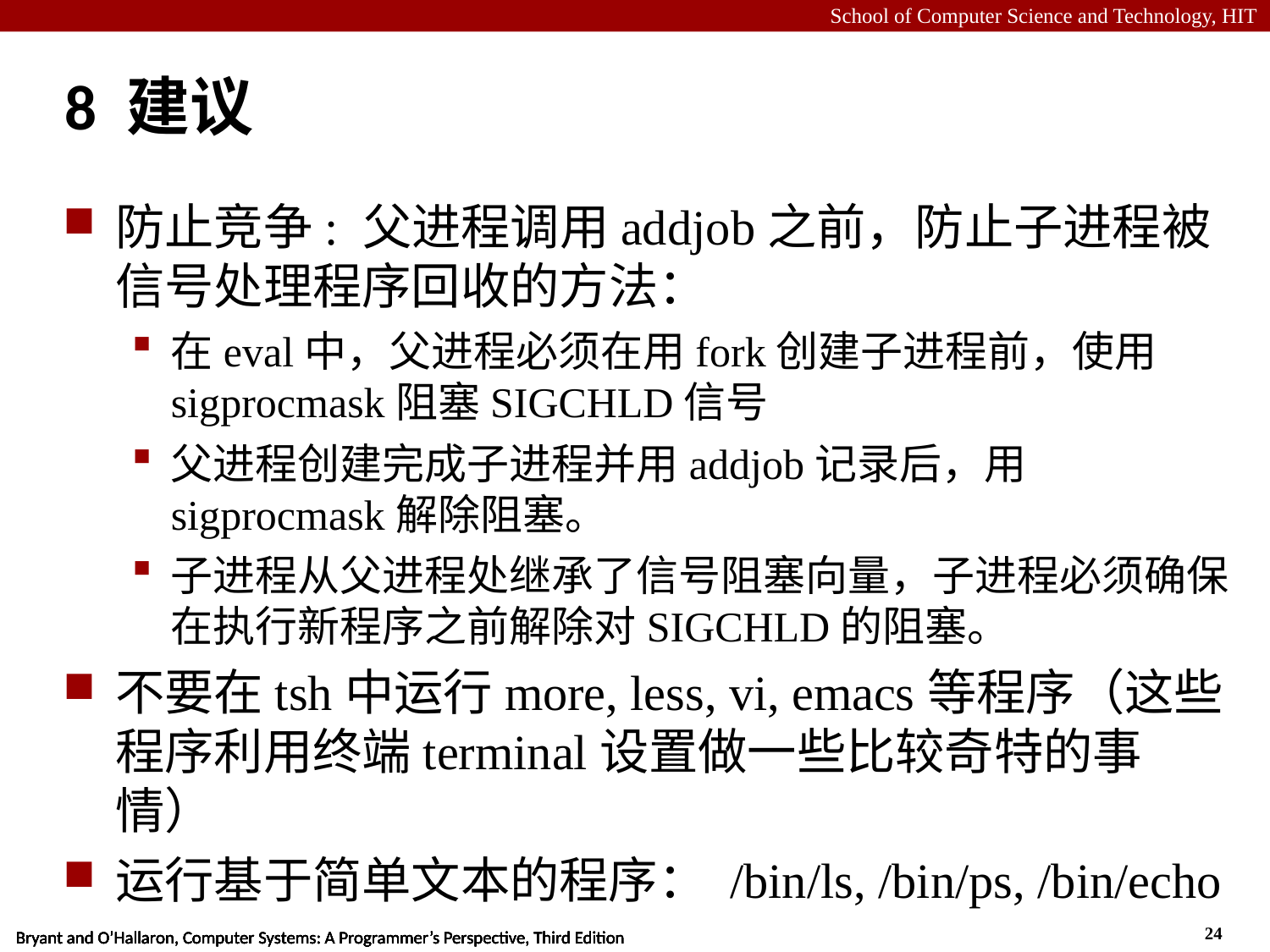

# 8 建议
防止竞争: 父进程调用addjob之前，防止子进程被信号处理程序回收的方法：
在eval中，父进程必须在用fork创建子进程前，使用sigprocmask阻塞SIGCHLD信号
父进程创建完成子进程并用addjob记录后，用sigprocmask解除阻塞。
子进程从父进程处继承了信号阻塞向量，子进程必须确保在执行新程序之前解除对SIGCHLD的阻塞。
不要在tsh中运行more, less, vi, emacs等程序（这些程序利用终端terminal设置做一些比较奇特的事情）
运行基于简单文本的程序： /bin/ls, /bin/ps, /bin/echo